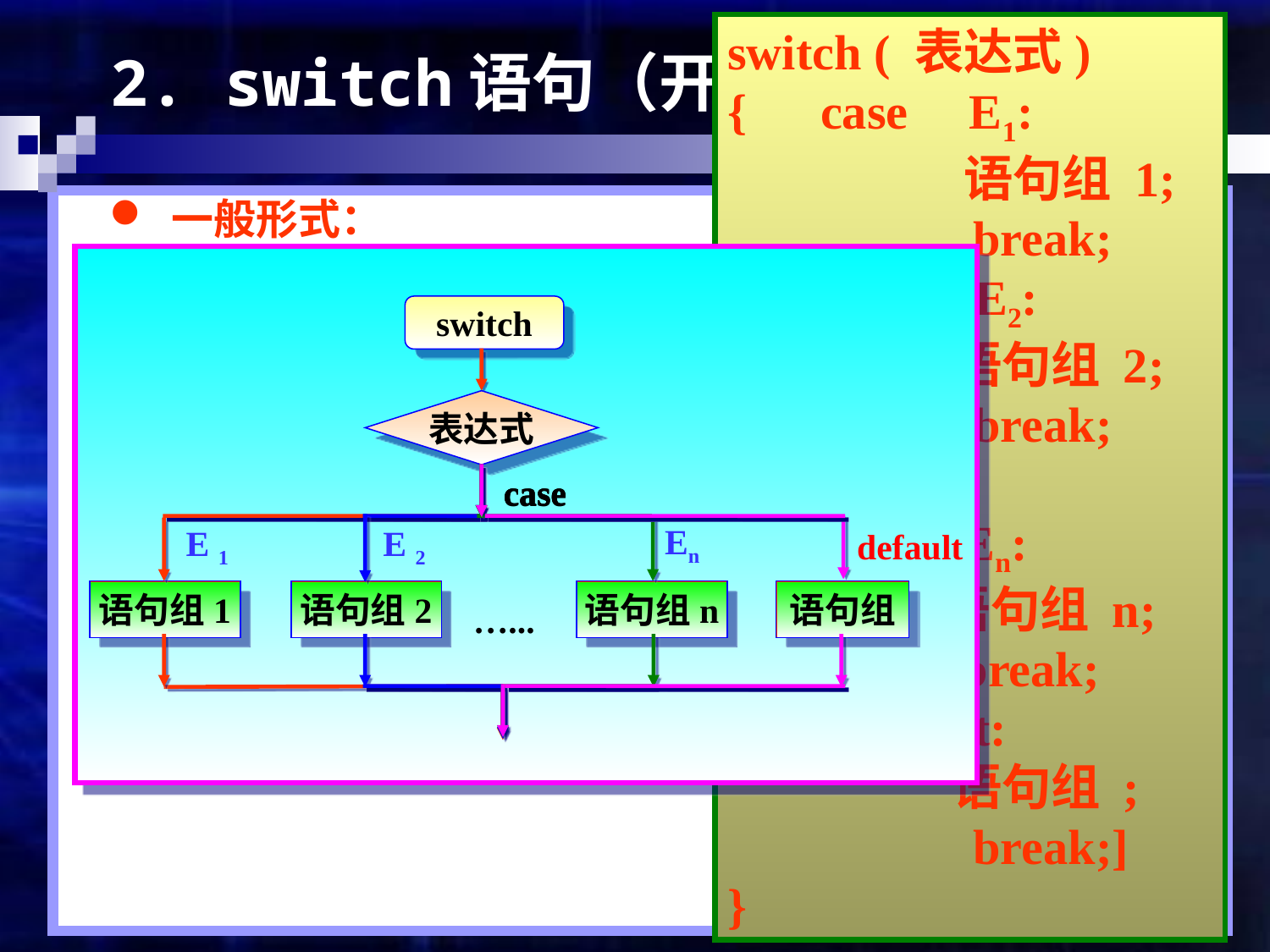

switch ( 表达式)
{      case     E1:
                    语句组 1;
                    break;
        case     E2:
                   语句组 2;
                    break;
         …….
        case    En:
                  语句组 n;
                   break;
        [default:
                   语句组 ;
                    break;]
}
2. switch语句（开关分支语句）
 一般形式：
 执行过程：

switch

表达式

case

E 2

case

En

case

default

case

E 1
语句组1
语句组2
语句组n
语句组
…...